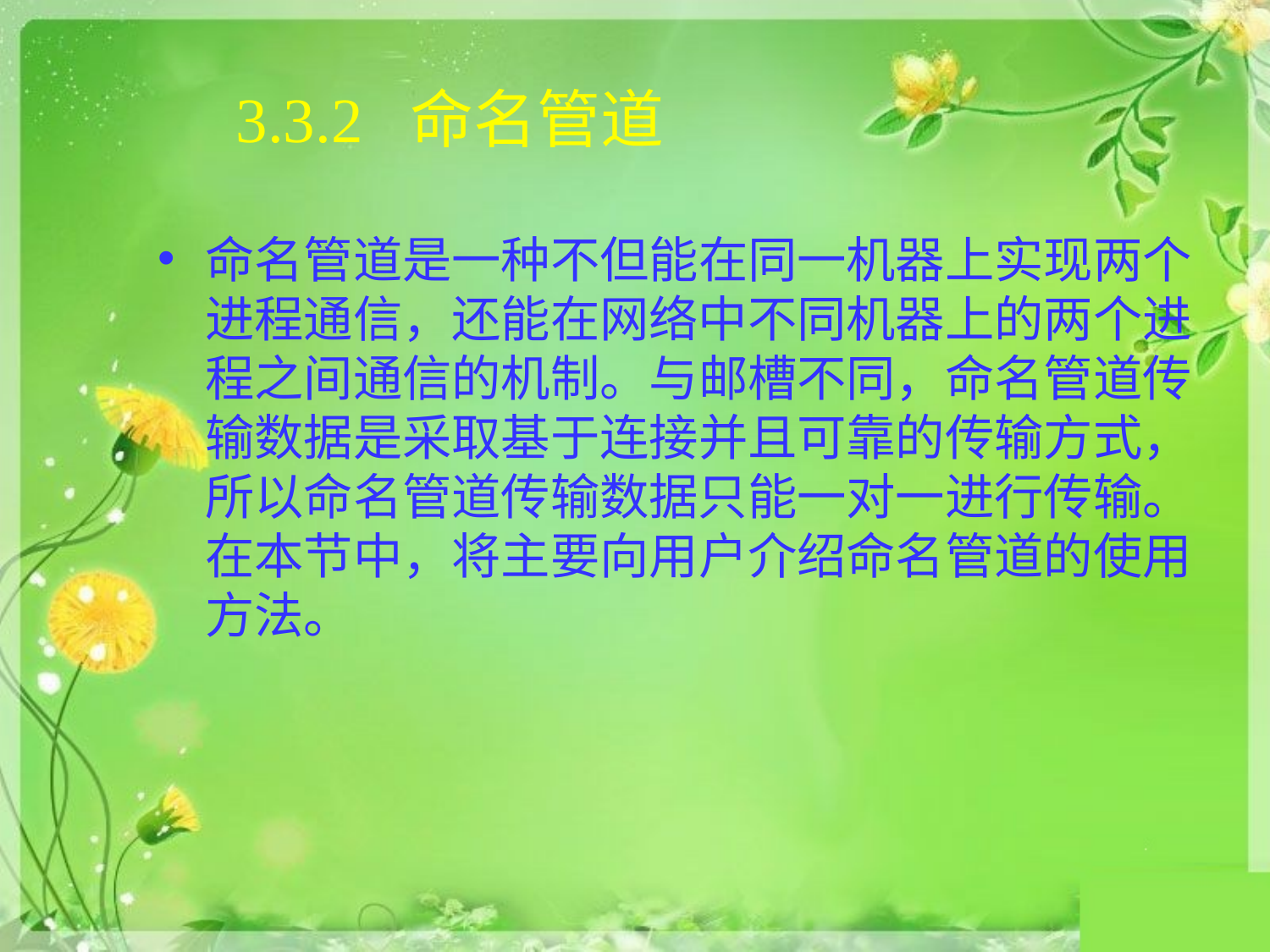

# 3.3.2  命名管道
命名管道是一种不但能在同一机器上实现两个进程通信，还能在网络中不同机器上的两个进程之间通信的机制。与邮槽不同，命名管道传输数据是采取基于连接并且可靠的传输方式，所以命名管道传输数据只能一对一进行传输。在本节中，将主要向用户介绍命名管道的使用方法。